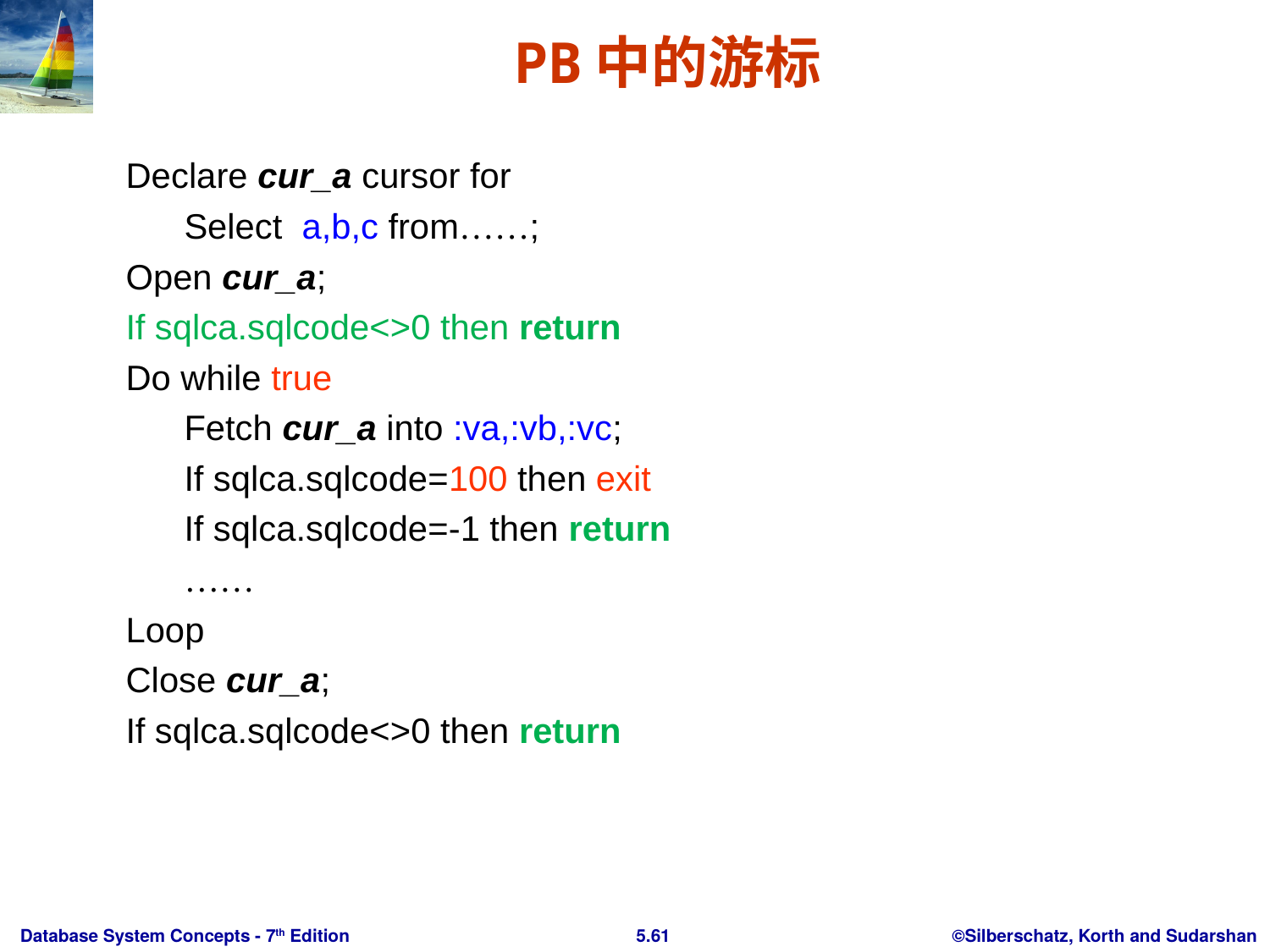

# PB中的游标
Declare cur_a cursor for
      Select  a,b,c from……;
Open cur_a;
If sqlca.sqlcode<>0 then return
Do while true
      Fetch cur_a into :va,:vb,:vc;
      If sqlca.sqlcode=100 then exit
      If sqlca.sqlcode=-1 then return
      ……
Loop
Close cur_a;
If sqlca.sqlcode<>0 then return